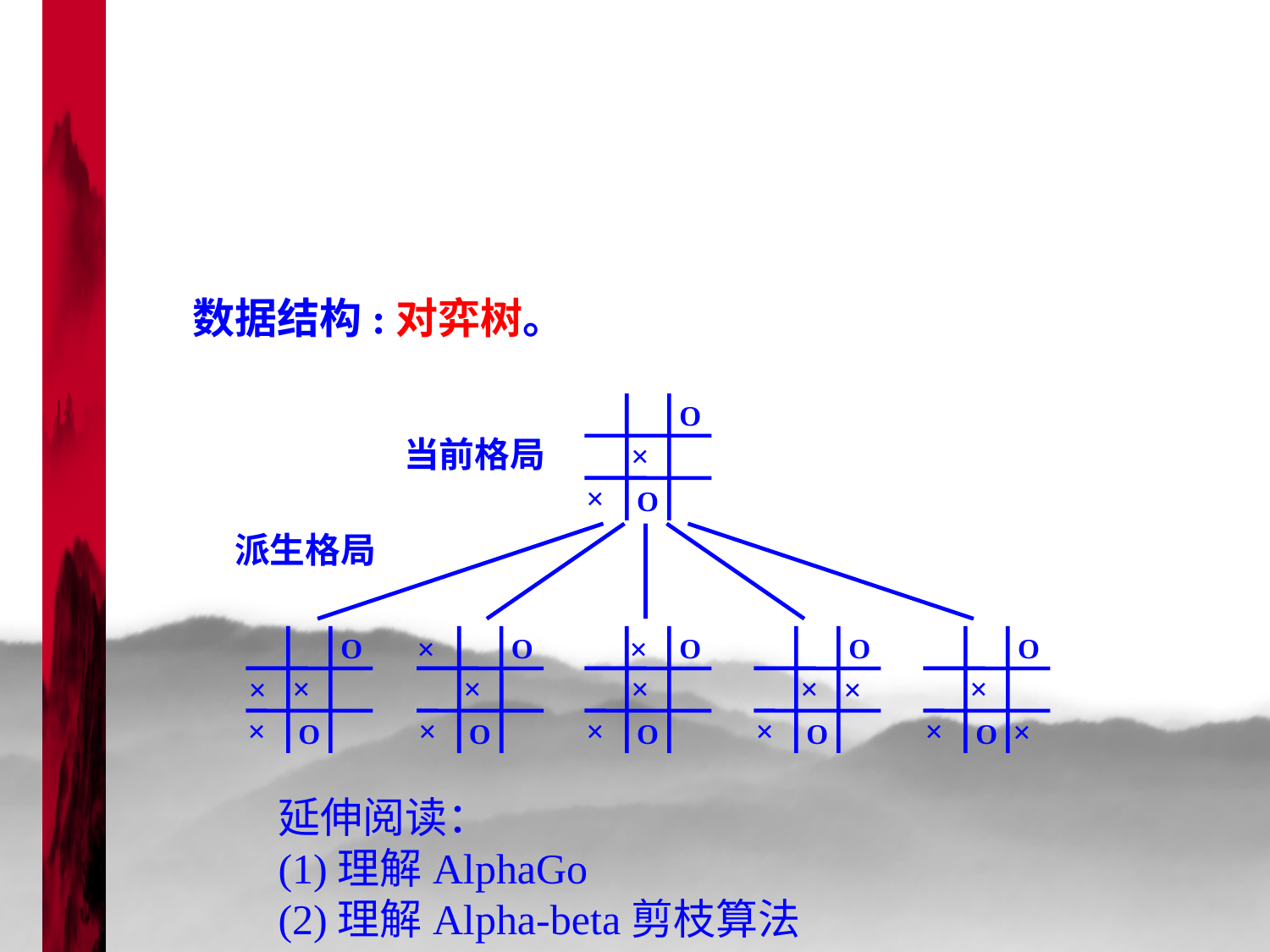

数据结构:对弈树。
O

×

×
O

当前格局
派生格局

O

×
×

×
O

×
O

×

×
O

×
O

×

×
O

O

×
×

×
O

O

×

×
×
O

延伸阅读：
(1)理解AlphaGo
(2)理解Alpha-beta剪枝算法